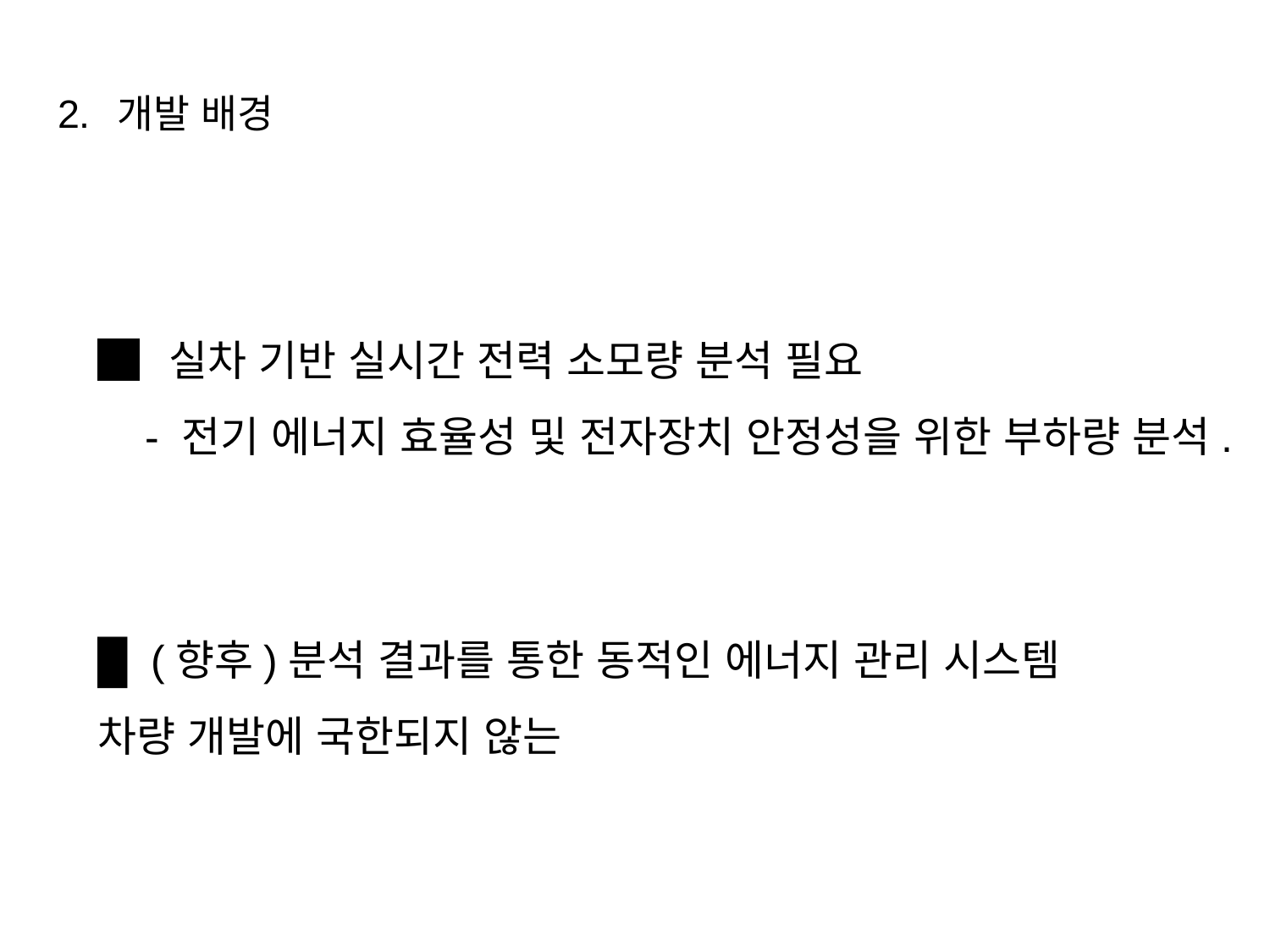

# 2.  개발 배경
█  실차 기반 실시간 전력 소모량 분석 필요
    - 전기 에너지 효율성 및 전자장치 안정성을 위한 부하량 분석.

█  (향후)분석 결과를 통한 동적인 에너지 관리 시스템
차량 개발에 국한되지 않는